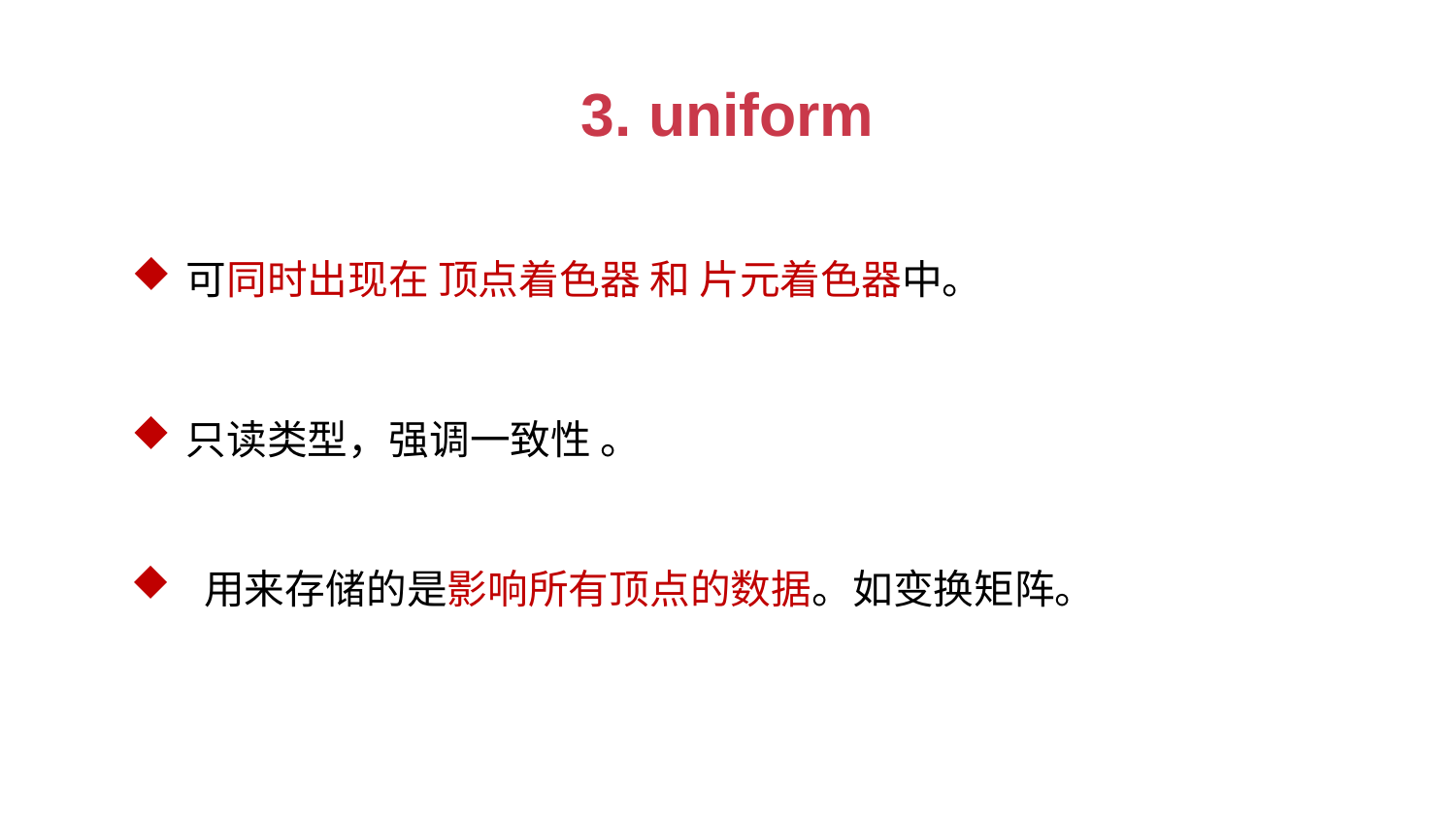

3. uniform
可同时出现在 顶点着色器 和 片元着⾊器中。
只读类型，强调一致性 。
 用来存储的是影响所有顶点的数据。如变换矩阵。